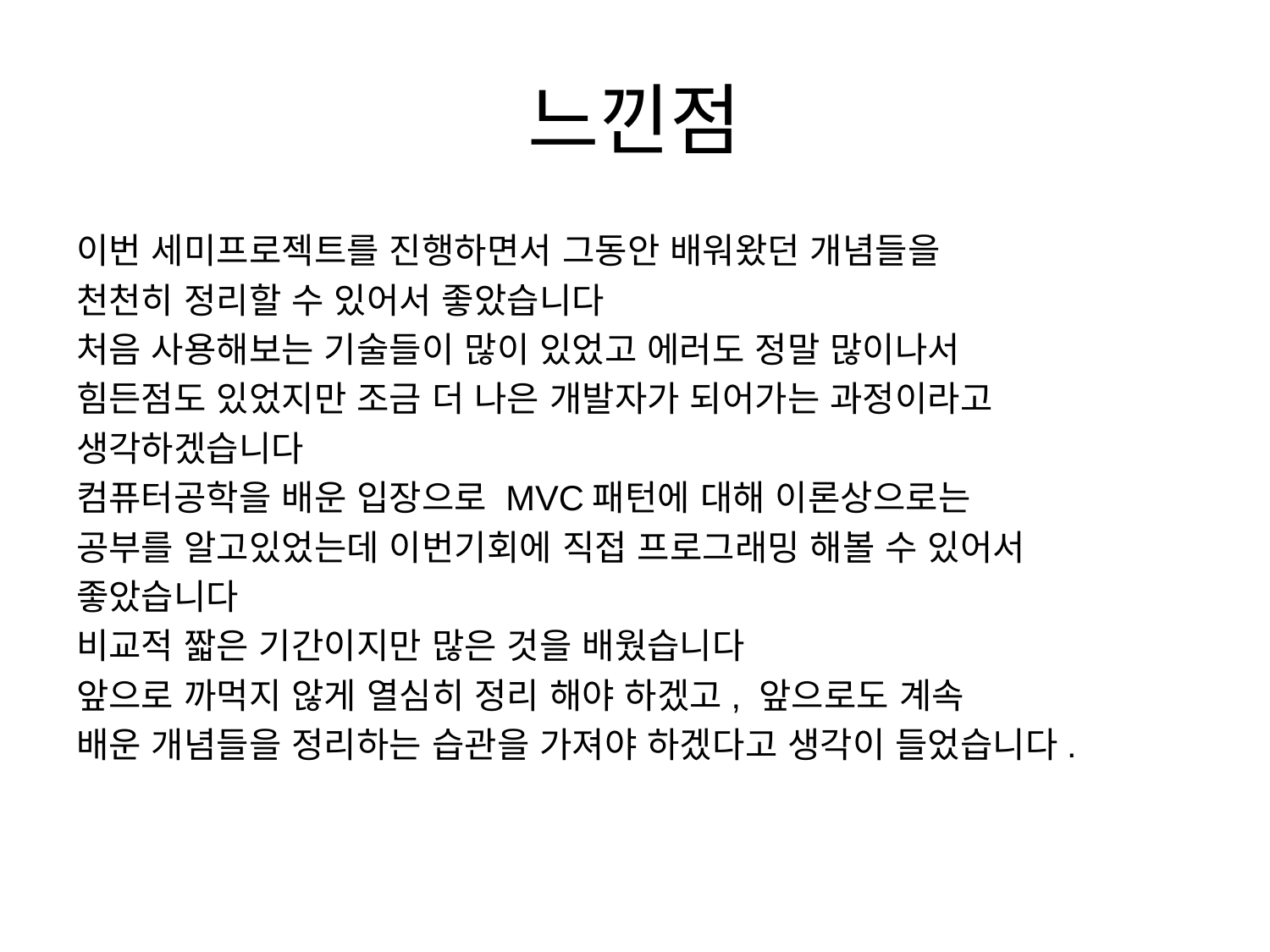

# 느낀점
이번 세미프로젝트를 진행하면서 그동안 배워왔던 개념들을
천천히 정리할 수 있어서 좋았습니다
처음 사용해보는 기술들이 많이 있었고 에러도 정말 많이나서
힘든점도 있었지만 조금 더 나은 개발자가 되어가는 과정이라고
생각하겠습니다
컴퓨터공학을 배운 입장으로 MVC패턴에 대해 이론상으로는
공부를 알고있었는데 이번기회에 직접 프로그래밍 해볼 수 있어서
좋았습니다
비교적 짧은 기간이지만 많은 것을 배웠습니다
앞으로 까먹지 않게 열심히 정리 해야 하겠고, 앞으로도 계속
배운 개념들을 정리하는 습관을 가져야 하겠다고 생각이 들었습니다.